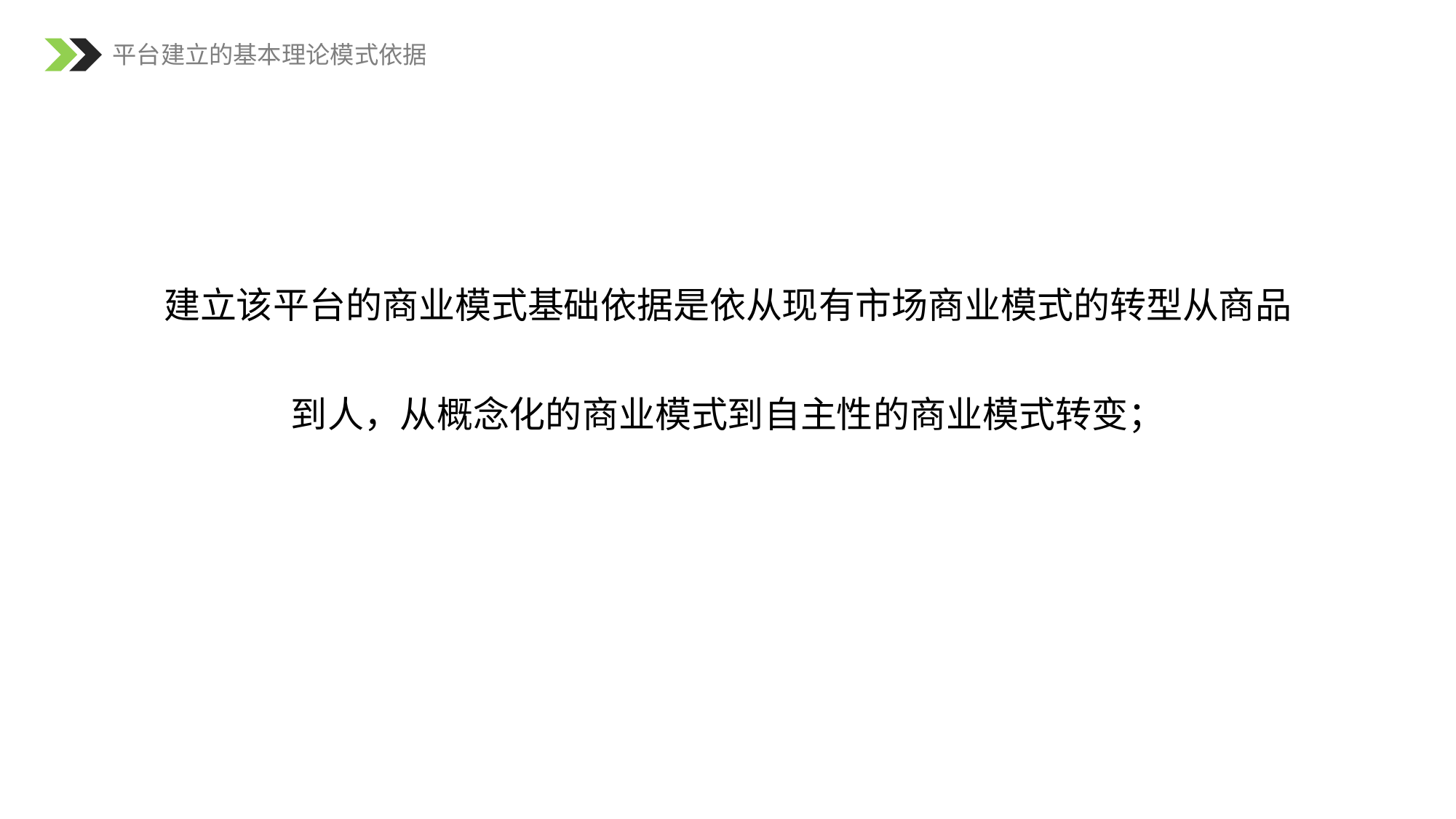

平台建立的基本理论模式依据

建立该平台的商业模式基础依据是依从现有市场商业模式的转型从商品到人，从概念化的商业模式到自主性的商业模式转变；